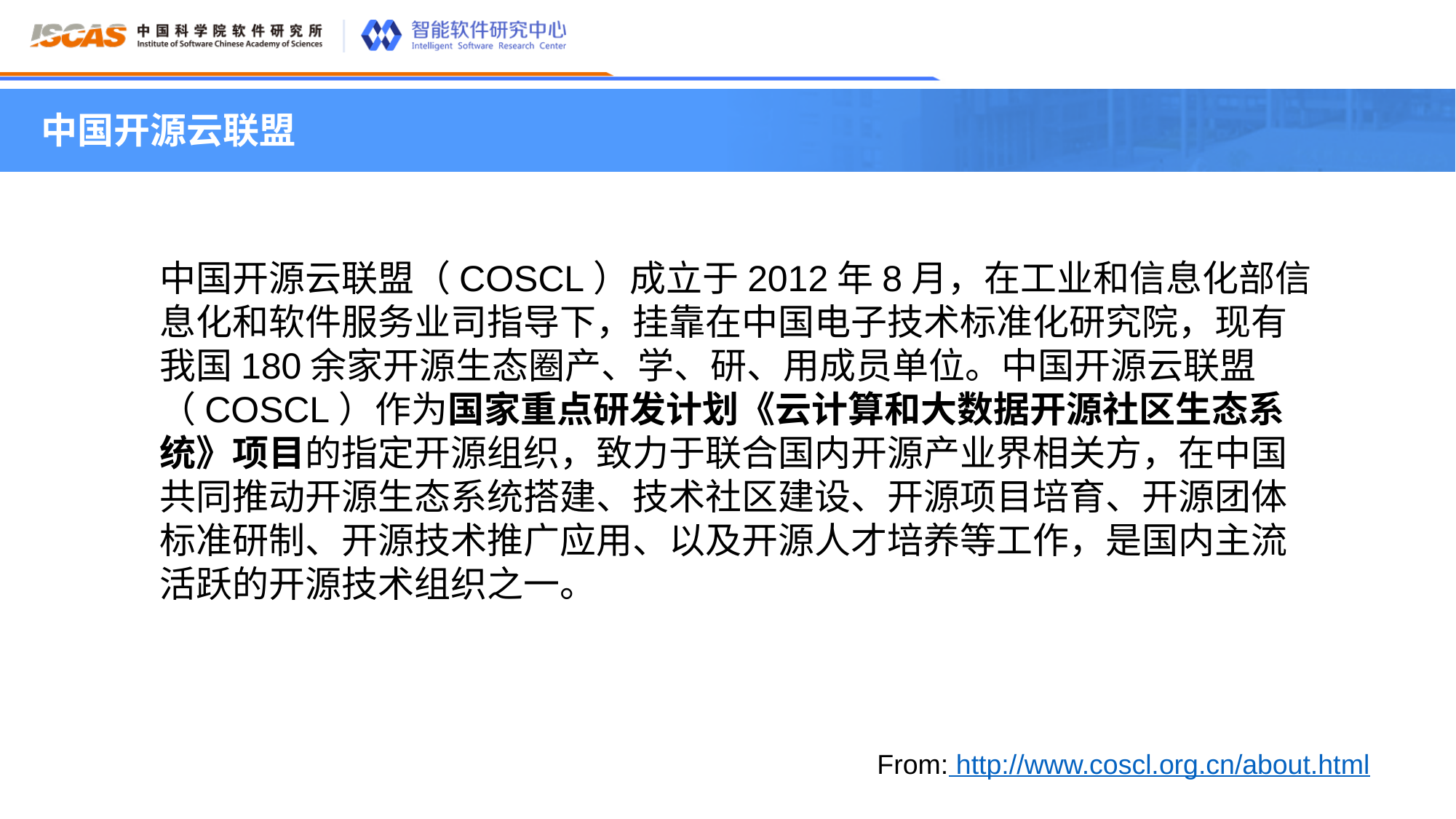

中国开源云联盟
中国开源云联盟（COSCL）成立于2012年8月，在工业和信息化部信息化和软件服务业司指导下，挂靠在中国电子技术标准化研究院，现有我国180余家开源生态圈产、学、研、用成员单位。中国开源云联盟（COSCL）作为国家重点研发计划《云计算和大数据开源社区生态系统》项目的指定开源组织，致力于联合国内开源产业界相关方，在中国共同推动开源生态系统搭建、技术社区建设、开源项目培育、开源团体标准研制、开源技术推广应用、以及开源人才培养等工作，是国内主流活跃的开源技术组织之一。
From: http://www.coscl.org.cn/about.html